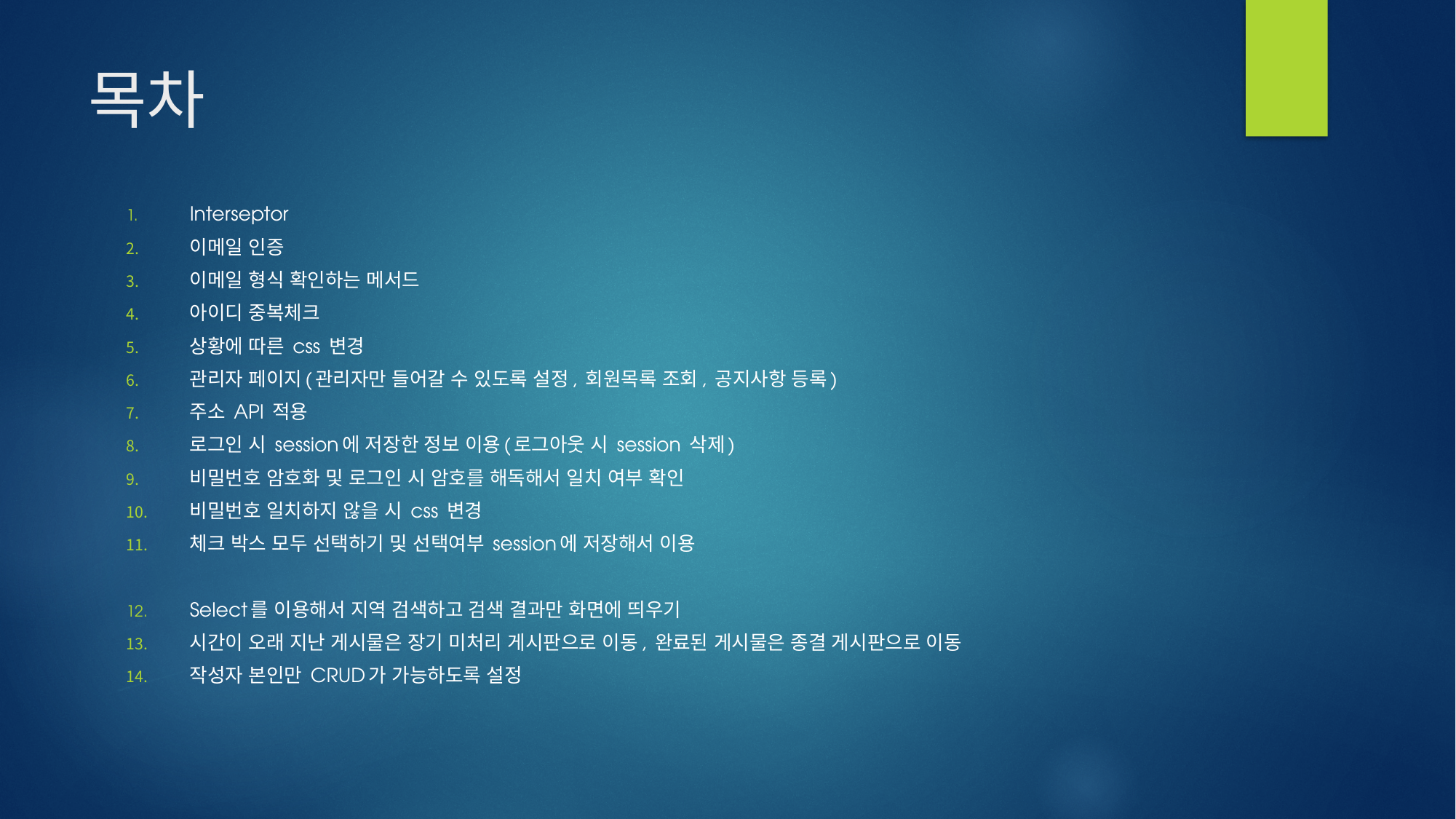

# 목차
Interseptor
이메일 인증
이메일 형식 확인하는 메서드
아이디 중복체크
상황에 따른 css 변경
관리자 페이지(관리자만 들어갈 수 있도록 설정, 회원목록 조회, 공지사항 등록)
주소 API 적용
로그인 시 session에 저장한 정보 이용(로그아웃 시 session 삭제)
비밀번호 암호화 및 로그인 시 암호를 해독해서 일치 여부 확인
비밀번호 일치하지 않을 시 css 변경
체크 박스 모두 선택하기 및 선택여부 session에 저장해서 이용

Select를 이용해서 지역 검색하고 검색 결과만 화면에 띄우기
시간이 오래 지난 게시물은 장기 미처리 게시판으로 이동, 완료된 게시물은 종결 게시판으로 이동
작성자 본인만 CRUD가 가능하도록 설정